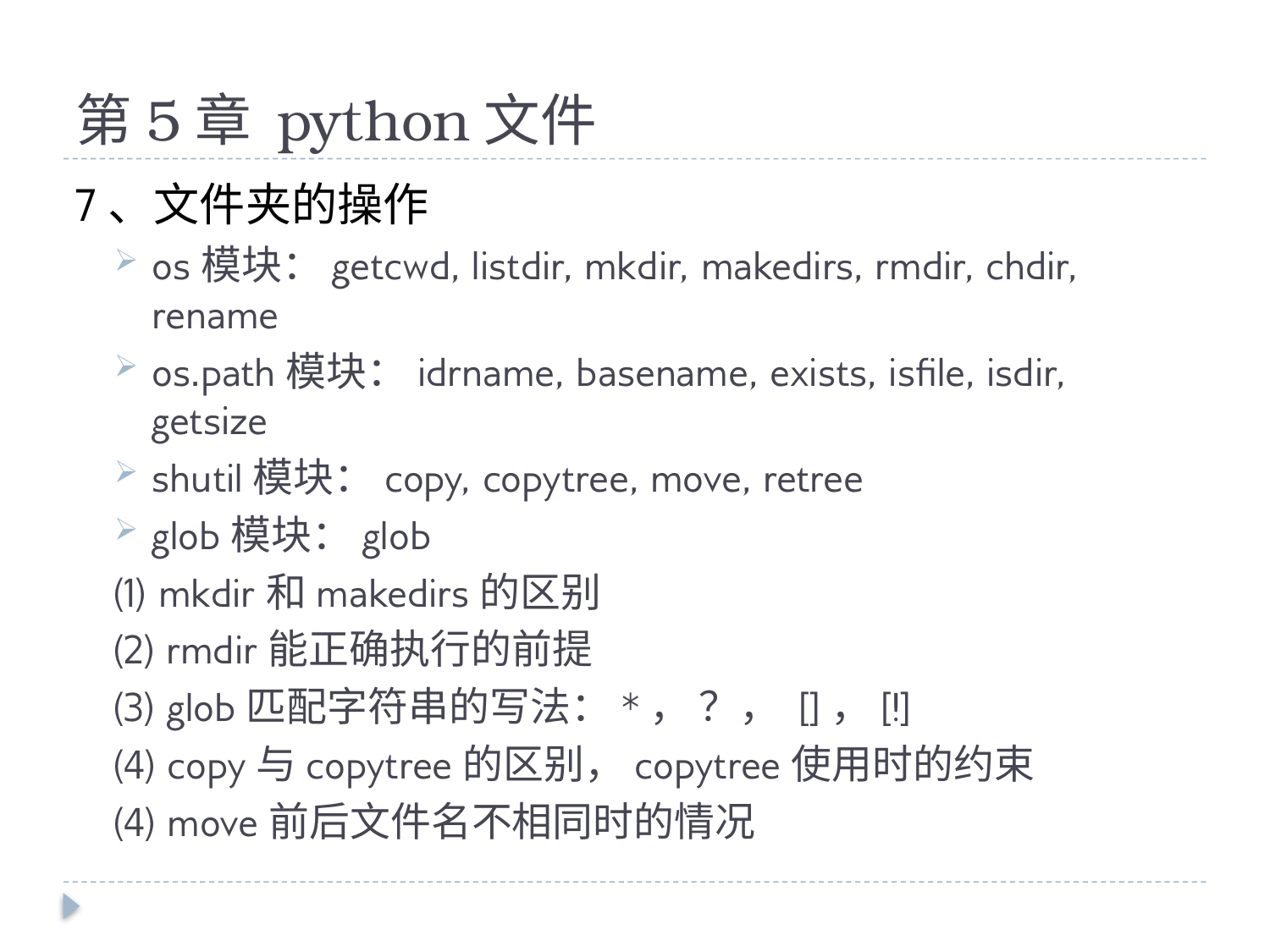

# 第5章 python文件
7、文件夹的操作
os模块：getcwd, listdir, mkdir, makedirs, rmdir, chdir, rename
os.path模块：idrname, basename, exists, isfile, isdir, getsize
shutil模块：copy, copytree, move, retree
glob模块：glob
(1) mkdir和makedirs的区别
(2) rmdir能正确执行的前提
(3) glob匹配字符串的写法：*， ？， []，[!]
(4) copy与copytree的区别，copytree使用时的约束
(4) move前后文件名不相同时的情况